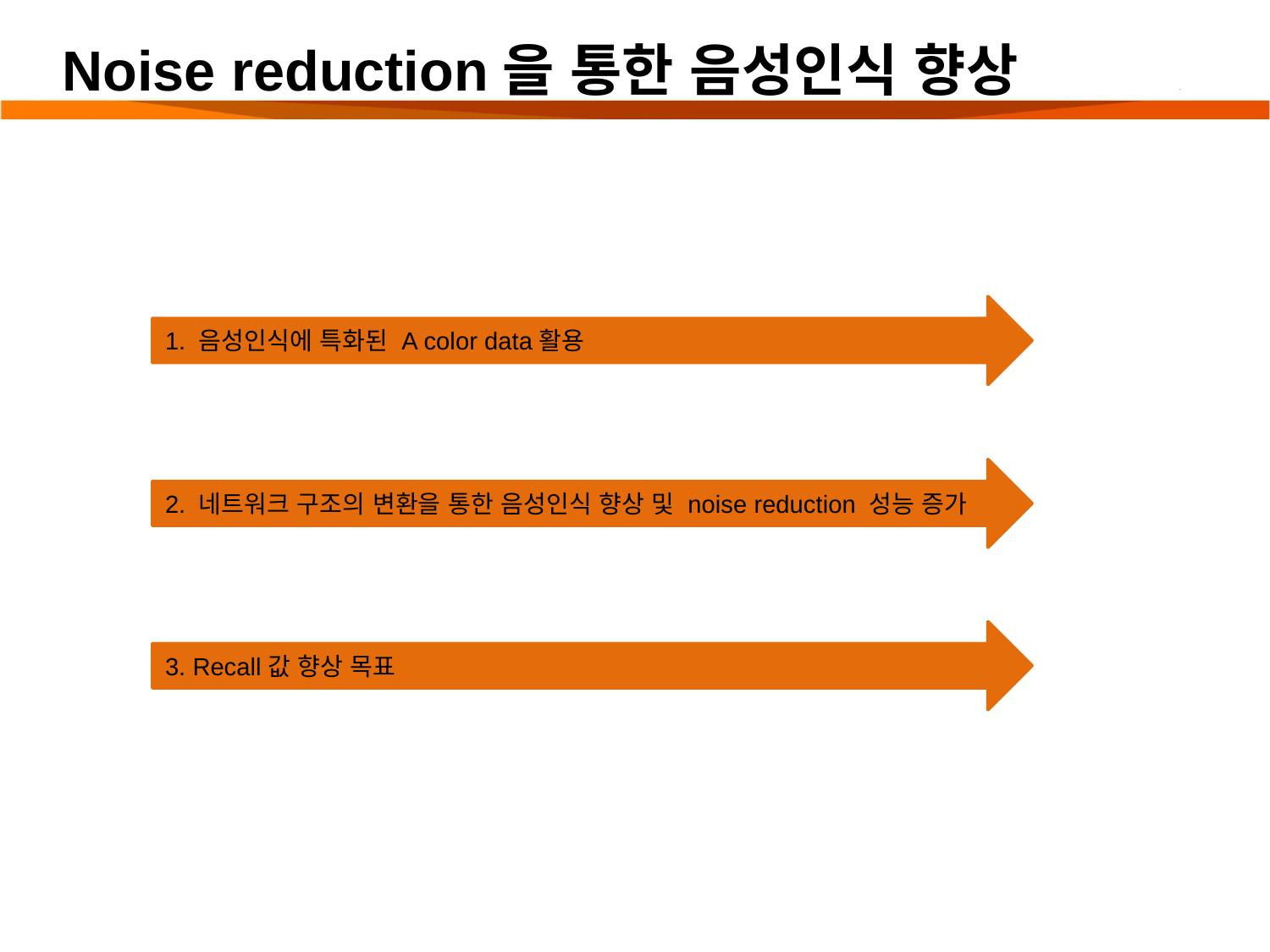

# Noise reduction을 통한 음성인식 향상
1. 음성인식에 특화된 A color data활용
2. 네트워크 구조의 변환을 통한 음성인식 향상 및 noise reduction 성능 증가
3. Recall값 향상 목표